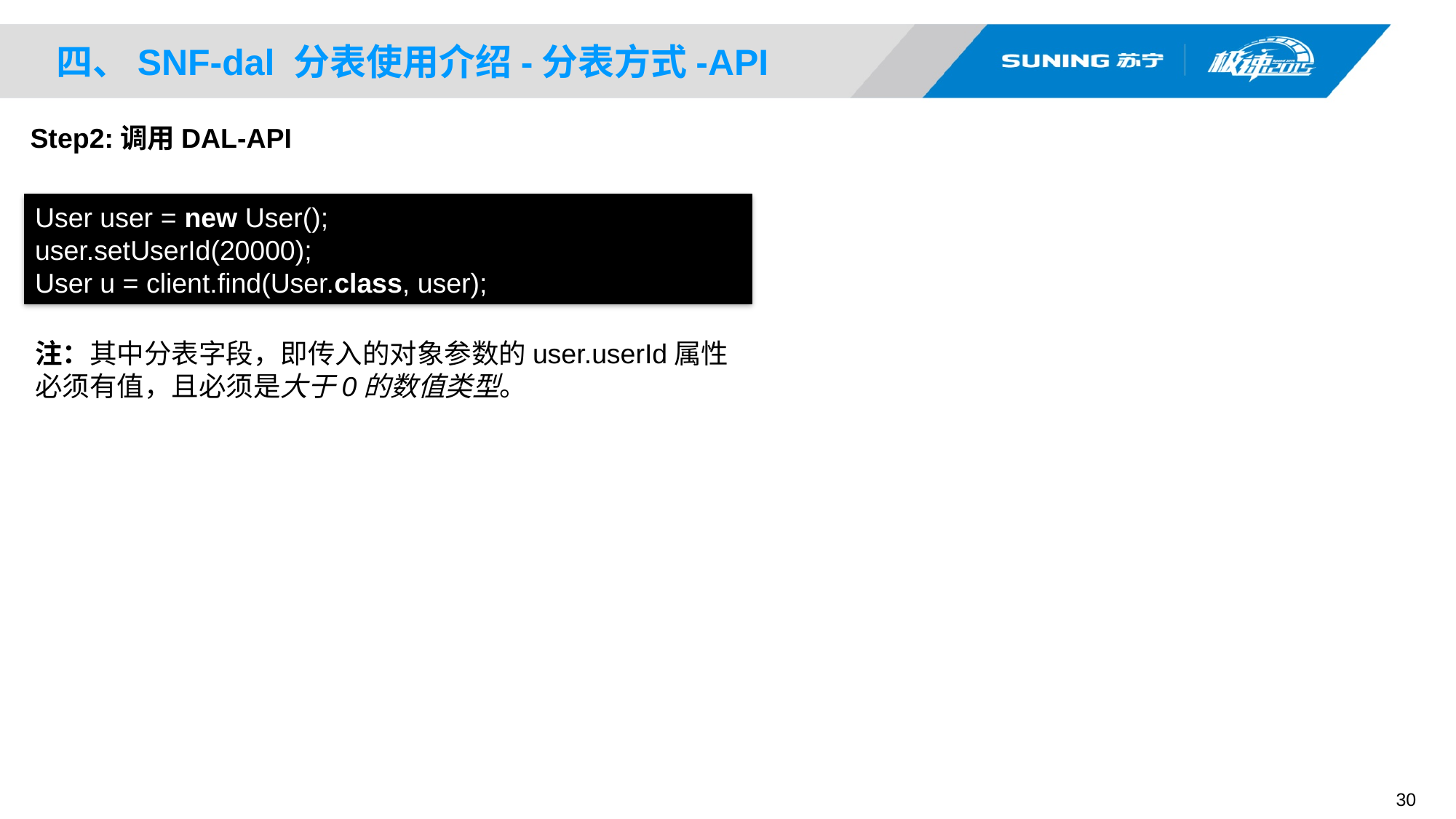

# 四、SNF-dal 分表使用介绍-分表方式-API
Step2:调用DAL-API
User user = new User();
user.setUserId(20000);
User u = client.find(User.class, user);
注：其中分表字段，即传入的对象参数的user.userId属性必须有值，且必须是大于0的数值类型。